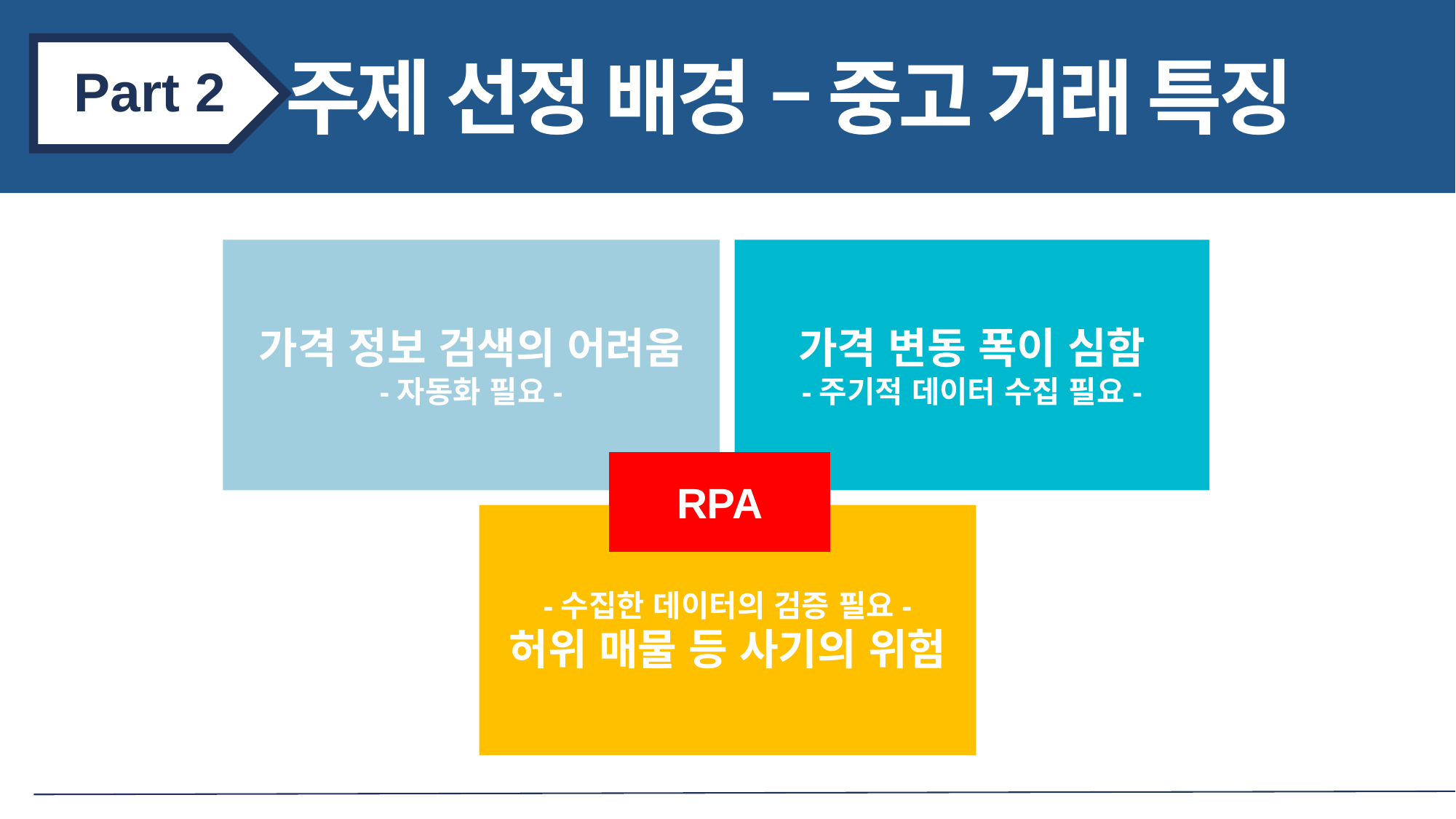

Part 2
주제 선정 배경 – 중고 거래 특징
가격 정보 검색의 어려움
-자동화 필요-
가격 변동 폭이 심함
-주기적 데이터 수집 필요-
RPA
-수집한 데이터의 검증 필요-
허위 매물 등 사기의 위험